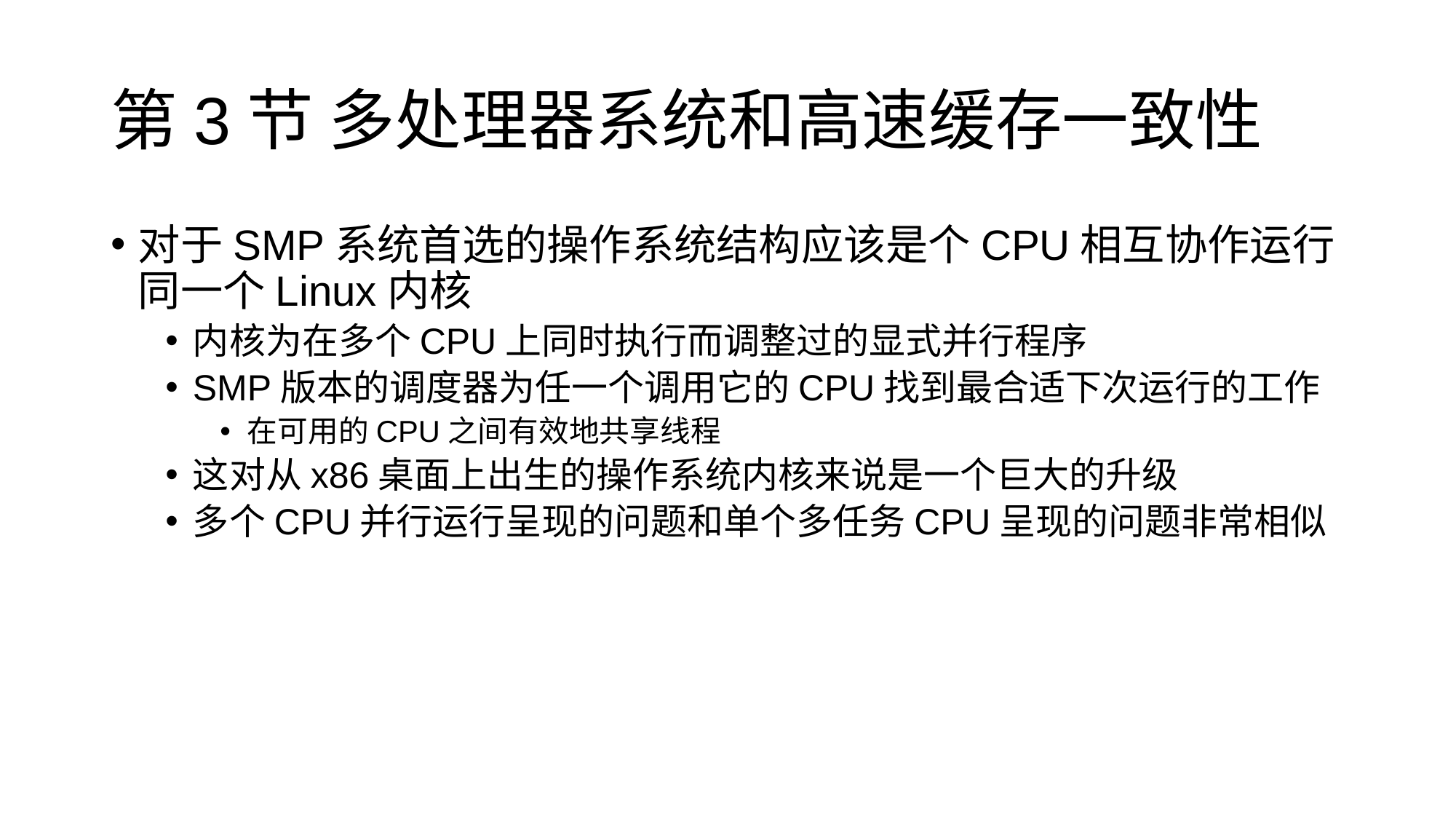

# 第3节 多处理器系统和高速缓存一致性
对于SMP系统首选的操作系统结构应该是个CPU相互协作运行同一个Linux内核
内核为在多个CPU上同时执行而调整过的显式并行程序
SMP版本的调度器为任一个调用它的CPU找到最合适下次运行的工作
在可用的CPU之间有效地共享线程
这对从x86桌面上出生的操作系统内核来说是一个巨大的升级
多个CPU并行运行呈现的问题和单个多任务CPU呈现的问题非常相似